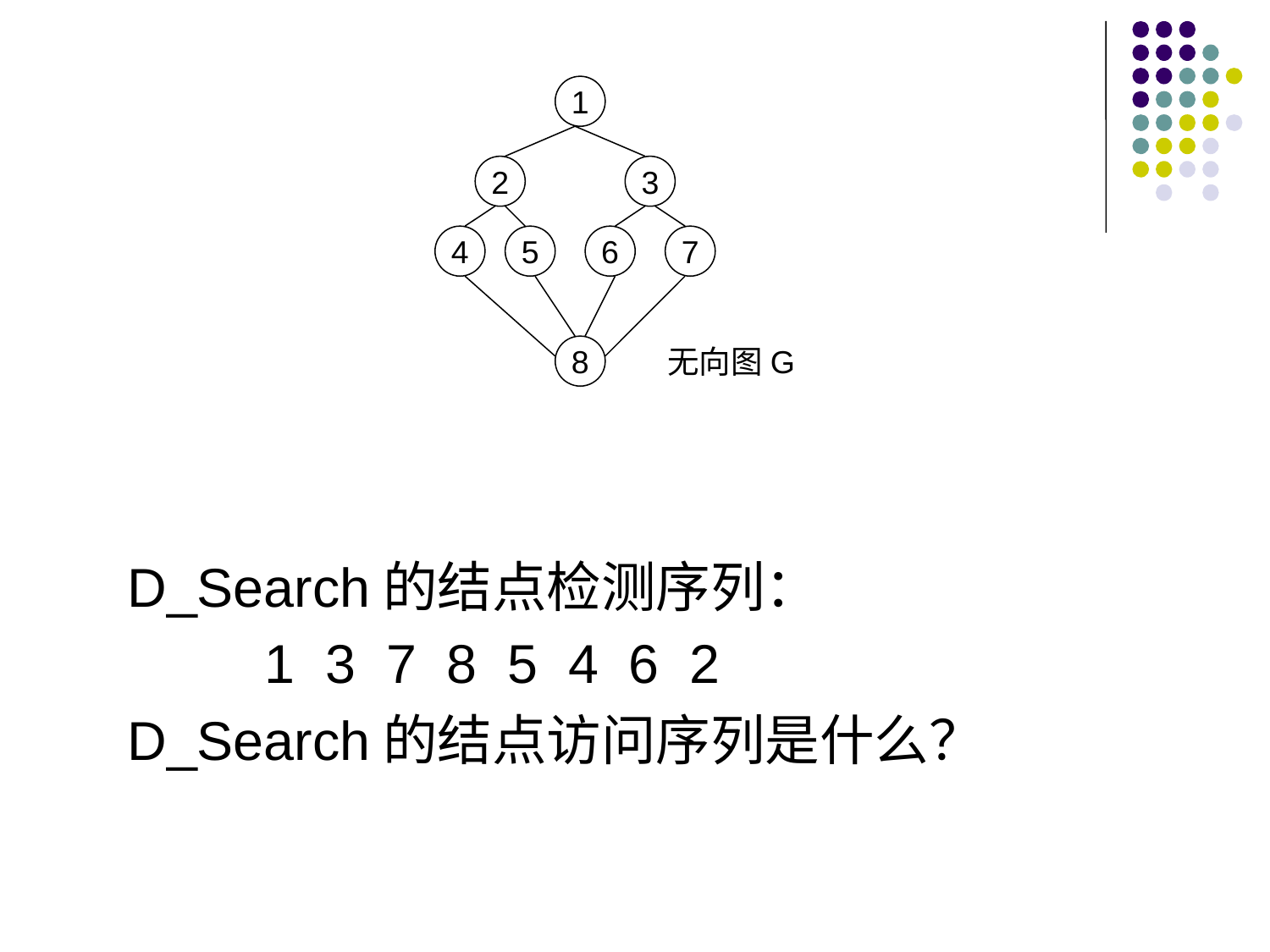

1

2
3

4
5
6
7

8
无向图G
D_Search的结点检测序列：
         1  3  7  8  5  4  6  2
D_Search的结点访问序列是什么？